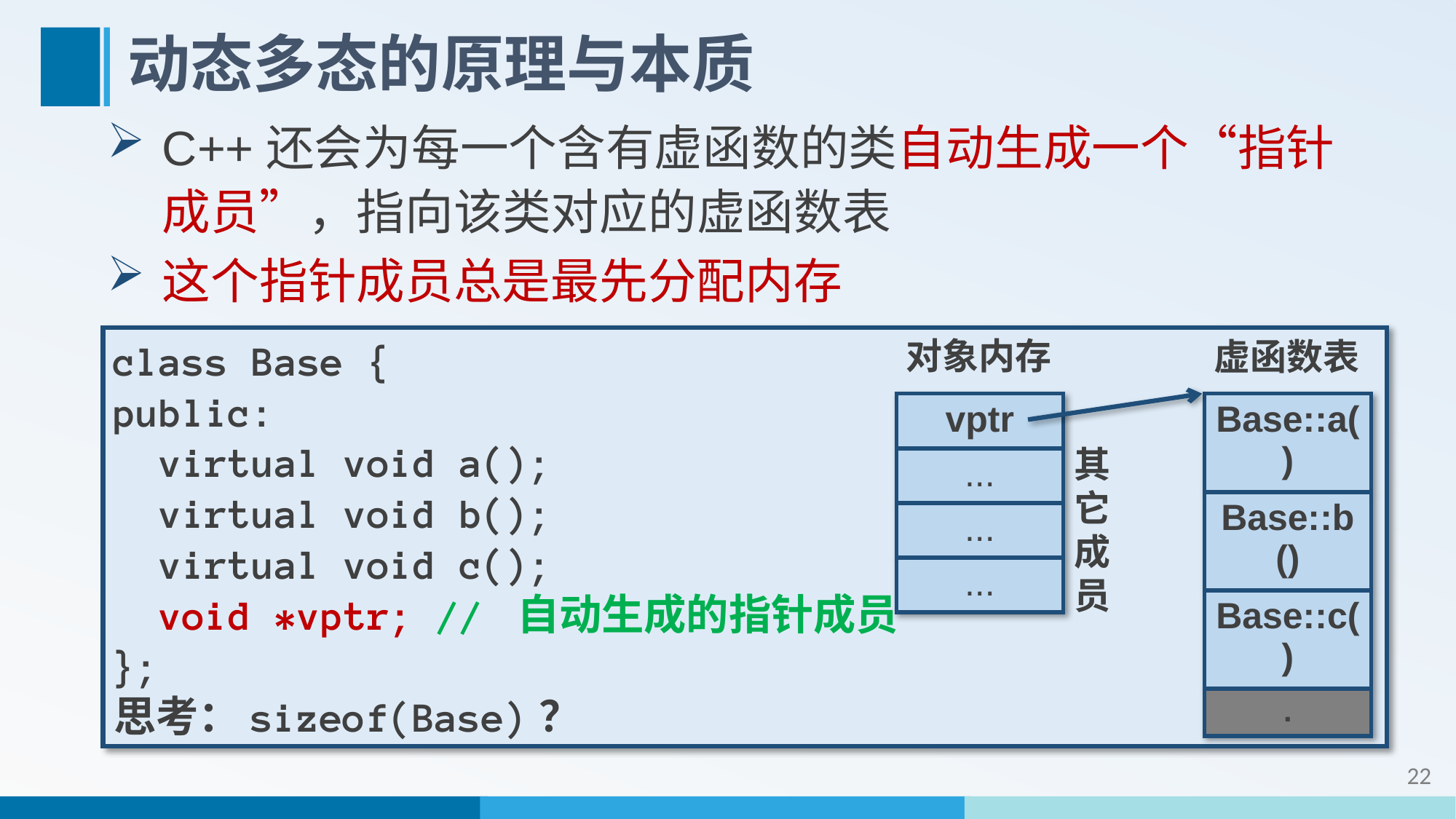

# 动态多态的原理与本质
C++还会为每一个含有虚函数的类自动生成一个“指针成员”，指向该类对应的虚函数表
这个指针成员总是最先分配内存
class Base {
public:
  virtual void a();
  virtual void b();
  virtual void c();
  void *vptr; // 自动生成的指针成员
};
思考：sizeof(Base)？
对象内存
虚函数表
| vptr |
| --- |
| ... |
| ... |
| ... |
| Base::a() |
| --- |
| Base::b() |
| Base::c() |
| . |
其它成员